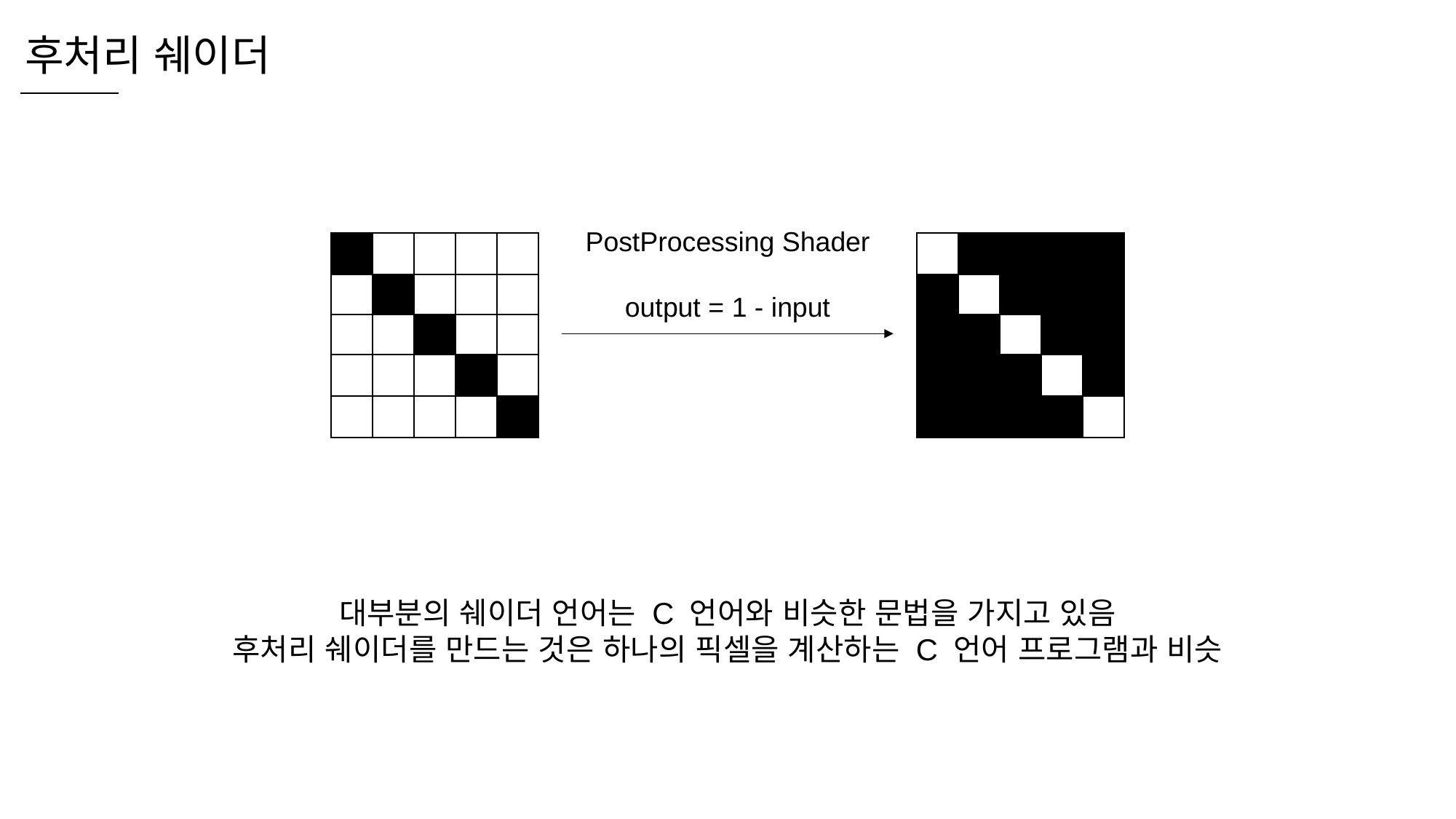

후처리 쉐이더
PostProcessing Shader

output = 1 - input

대부분의 쉐이더 언어는 C 언어와 비슷한 문법을 가지고 있음
후처리 쉐이더를 만드는 것은 하나의 픽셀을 계산하는 C 언어 프로그램과 비슷